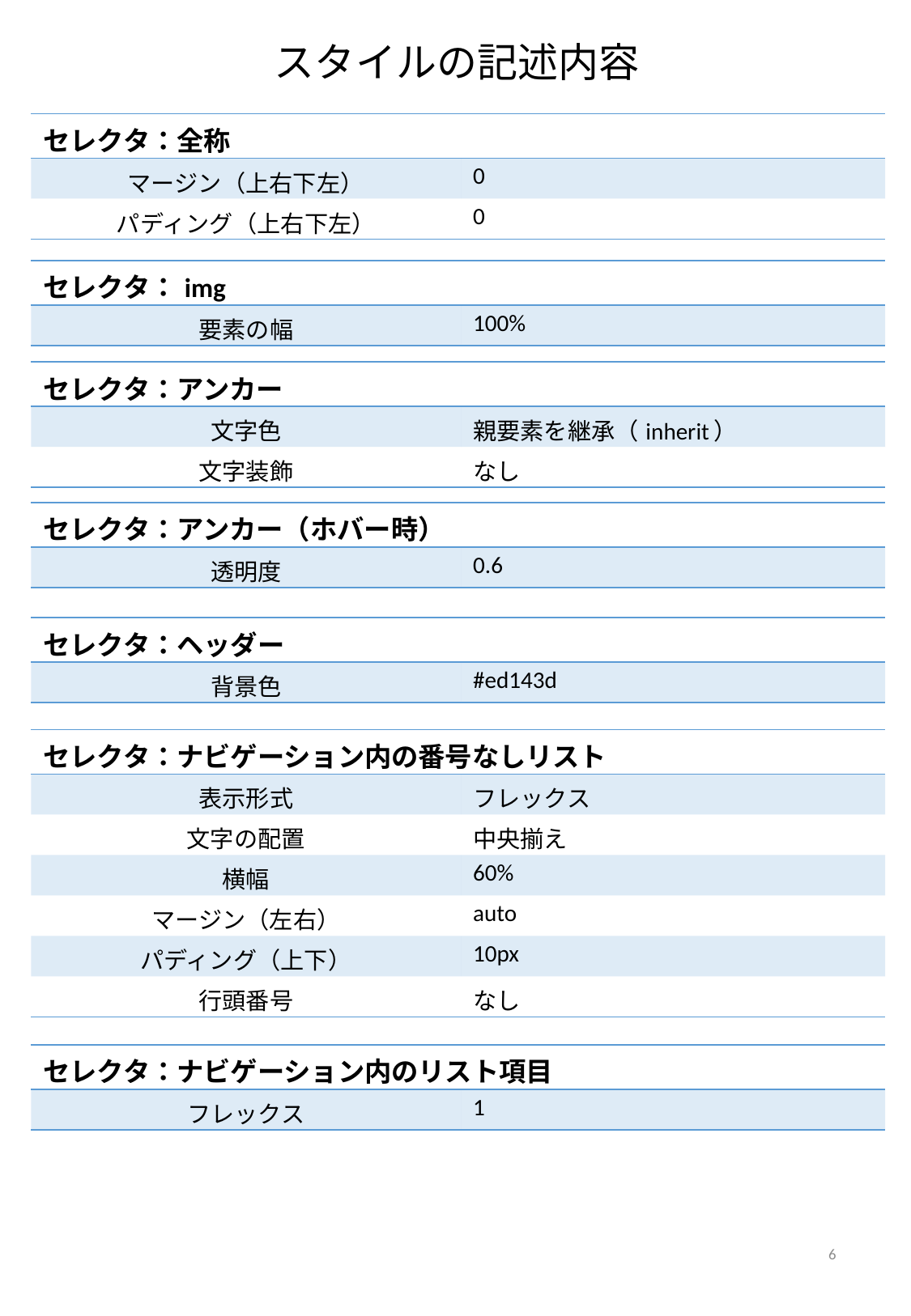

スタイルの記述内容
| セレクタ：全称 |  |
| --- | --- |
| マージン（上右下左） | 0 |
| パディング（上右下左） | 0 |
| セレクタ：img |  |
| --- | --- |
| 要素の幅 | 100% |
| セレクタ：アンカー |  |
| --- | --- |
| 文字色 | 親要素を継承（inherit） |
| 文字装飾 | なし |
| セレクタ：アンカー（ホバー時） |  |
| --- | --- |
| 透明度 | 0.6 |
| セレクタ：ヘッダー |  |
| --- | --- |
| 背景色 | #ed143d |
| セレクタ：ナビゲーション内の番号なしリスト |  |
| --- | --- |
| 表示形式 | フレックス |
| 文字の配置 | 中央揃え |
| 横幅 | 60% |
| マージン（左右） | auto |
| パディング（上下） | 10px |
| 行頭番号 | なし |
| セレクタ：ナビゲーション内のリスト項目 |  |
| --- | --- |
| フレックス | 1 |
6